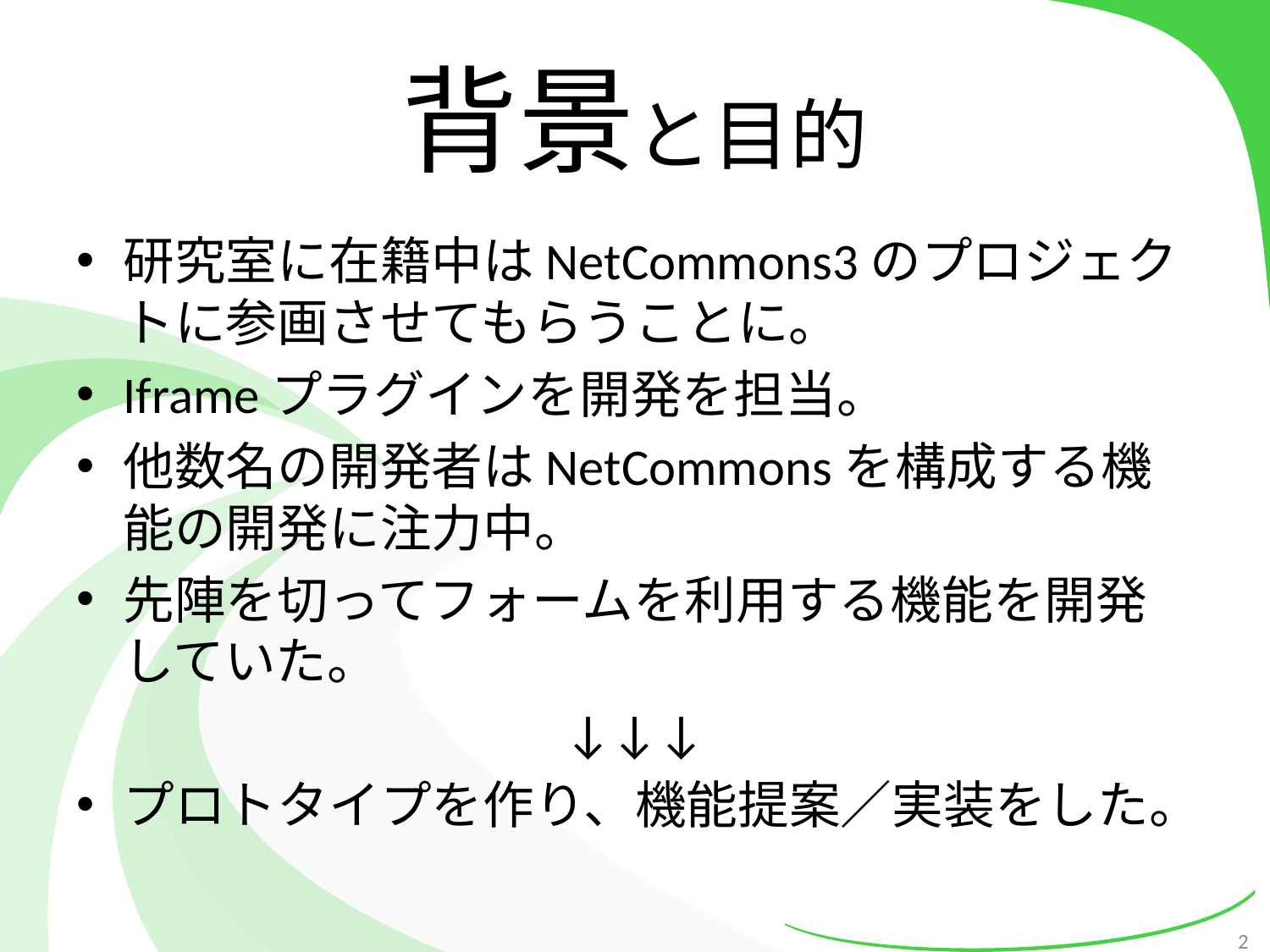

# 背景と目的
研究室に在籍中はNetCommons3のプロジェクトに参画させてもらうことに。
Iframeプラグインを開発を担当。
他数名の開発者はNetCommonsを構成する機能の開発に注力中。
先陣を切ってフォームを利用する機能を開発していた。
↓↓↓
プロトタイプを作り、機能提案／実装をした。
2